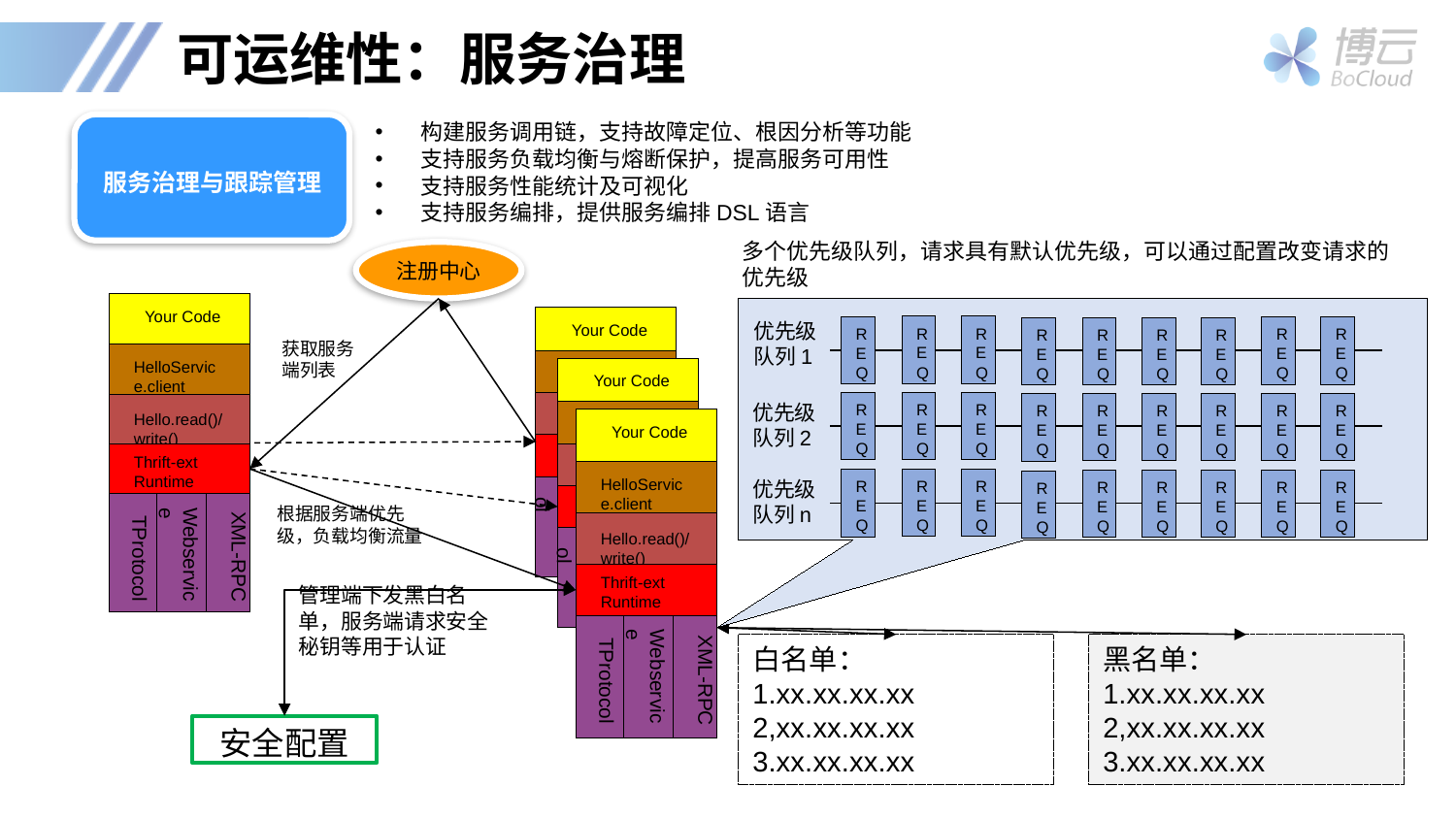

# 可运维性：服务治理
构建服务调用链，支持故障定位、根因分析等功能
支持服务负载均衡与熔断保护，提高服务可用性
支持服务性能统计及可视化
支持服务编排，提供服务编排DSL语言

服务治理与跟踪管理
多个优先级队列，请求具有默认优先级，可以通过配置改变请求的优先级
注册中心

Your Code

HelloService.client

Hello.read()/write()

Thrift-ext
Runtime
Webservice
XML-RPC

TProtocol

优先级队列1
REQ
REQ
REQ
REQ
REQ
REQ
REQ
REQ
REQ
优先级队列2
REQ
REQ
REQ
REQ
REQ
REQ
REQ
REQ
REQ
优先级队列n
REQ
REQ
REQ
REQ
REQ
REQ
REQ
REQ
REQ

Your Code

HelloService.client

Hello.read()/write()

Thrift-ext
Runtime
Webservice
XML-RPC

TProtocol
获取服务端列表

Your Code

HelloService.client

Hello.read()/write()

Thrift-ext
Runtime
Webservice
XML-RPC

TProtocol

Your Code

HelloService.client

Hello.read()/write()

Thrift-ext
Runtime
Webservice
XML-RPC

TProtocol
根据服务端优先级，负载均衡流量
管理端下发黑白名单，服务端请求安全秘钥等用于认证
白名单：
1.xx.xx.xx.xx
2,xx.xx.xx.xx
3.xx.xx.xx.xx
黑名单：
1.xx.xx.xx.xx
2,xx.xx.xx.xx
3.xx.xx.xx.xx
安全配置